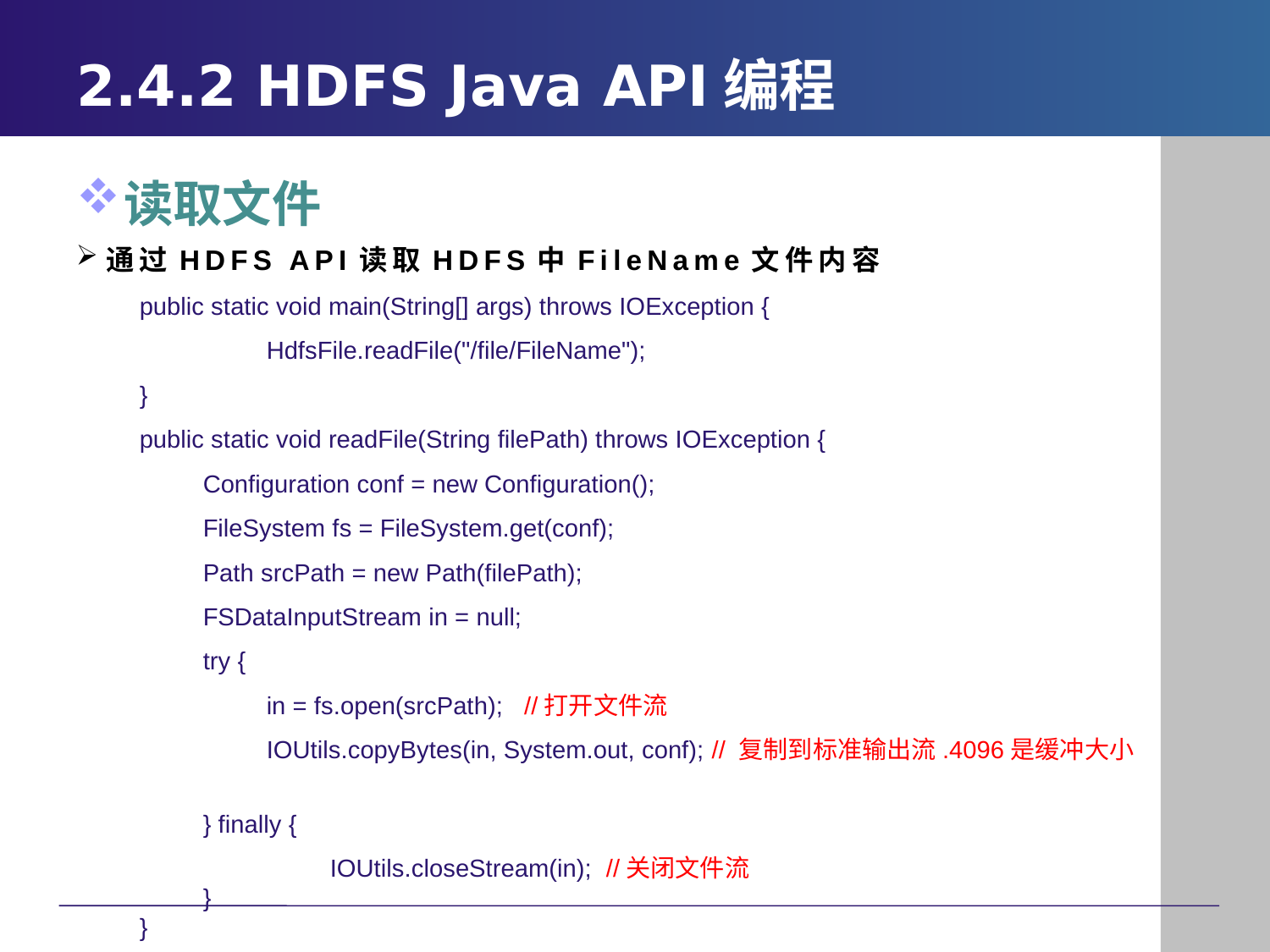

# 2.4.2 HDFS Java API编程
读取文件

通过HDFS API读取HDFS中FileName文件内容
public static void main(String[] args) throws IOException {
	HdfsFile.readFile("/file/FileName");
}
public static void readFile(String filePath) throws IOException {
Configuration conf = new Configuration();
FileSystem fs = FileSystem.get(conf);
Path srcPath = new Path(filePath);
FSDataInputStream in = null;
try {
in = fs.open(srcPath);   //打开文件流
IOUtils.copyBytes(in, System.out, conf); // 复制到标准输出流.4096是缓冲大小

} finally {
	IOUtils.closeStream(in);  //关闭文件流
}
}